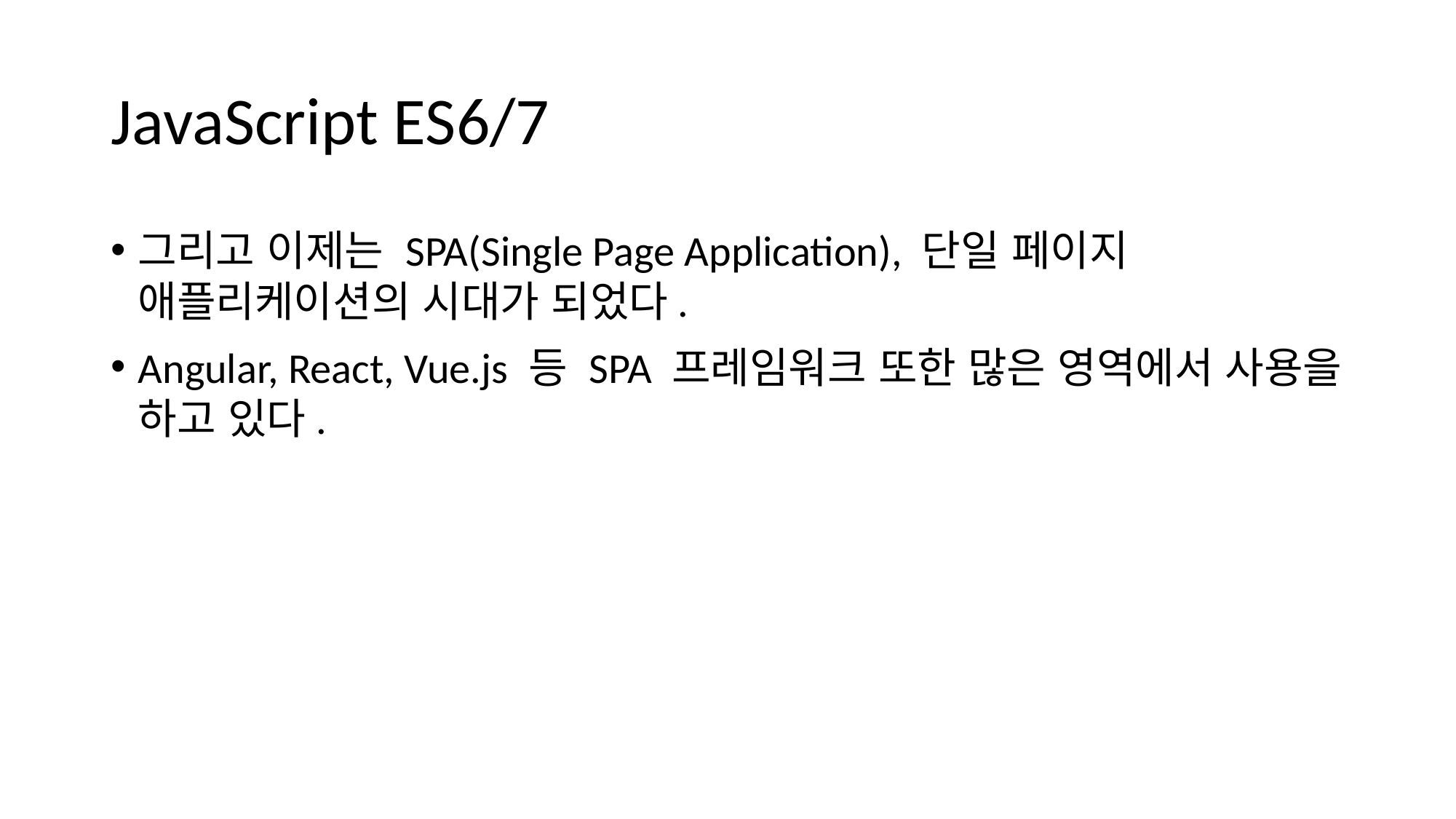

# JavaScript ES6/7
그리고 이제는 SPA(Single Page Application), 단일 페이지 애플리케이션의 시대가 되었다.
Angular, React, Vue.js 등 SPA 프레임워크 또한 많은 영역에서 사용을 하고 있다.